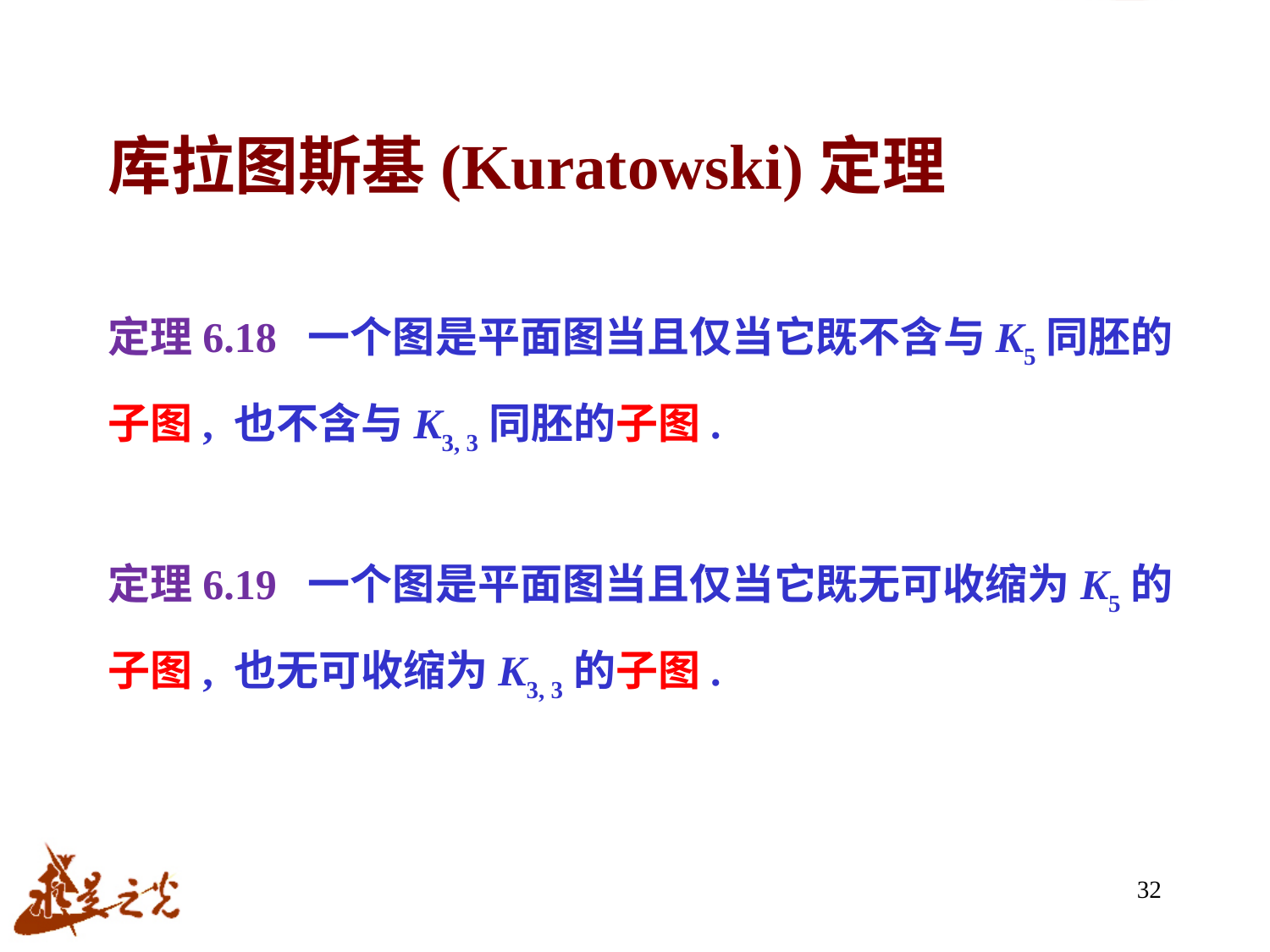

# 库拉图斯基(Kuratowski)定理
定理6.18  一个图是平面图当且仅当它既不含与K5同胚的
子图, 也不含与K3, 3同胚的子图.

定理6.19  一个图是平面图当且仅当它既无可收缩为K5的
子图, 也无可收缩为K3, 3的子图.
32